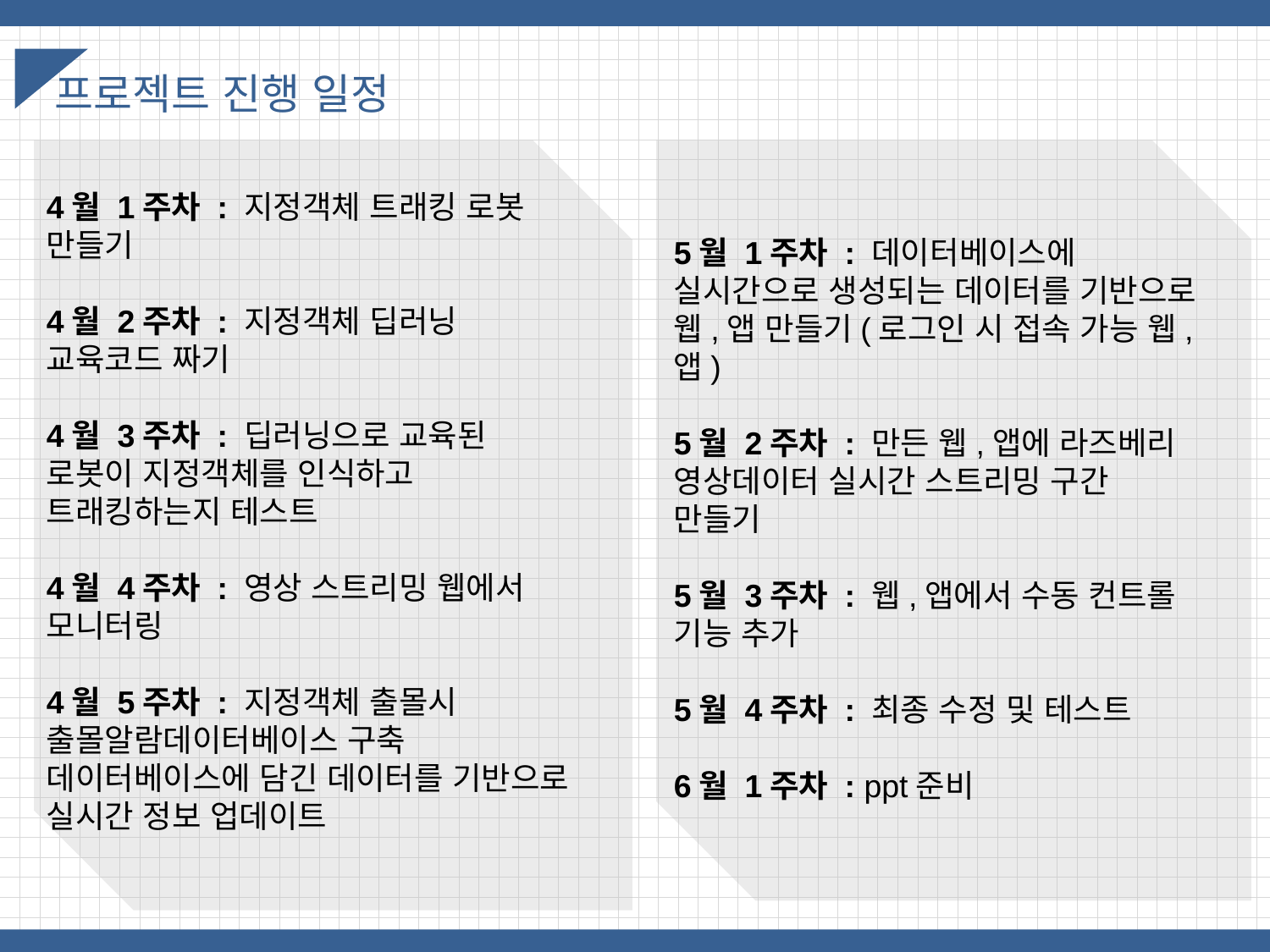

프로젝트 진행 일정

4월 1주차 : 지정객체 트래킹 로봇 만들기

4월 2주차 : 지정객체 딥러닝 교육코드 짜기

4월 3주차 : 딥러닝으로 교육된 로봇이 지정객체를 인식하고 트래킹하는지 테스트

4월 4주차 : 영상 스트리밍 웹에서 모니터링

4월 5주차 : 지정객체 출몰시 출몰알람데이터베이스 구축 데이터베이스에 담긴 데이터를 기반으로 실시간 정보 업데이트
5월 1주차 : 데이터베이스에 실시간으로 생성되는 데이터를 기반으로 웹,앱 만들기(로그인 시 접속 가능 웹,앱)

5월 2주차 : 만든 웹,앱에 라즈베리 영상데이터 실시간 스트리밍 구간 만들기

5월 3주차 : 웹,앱에서 수동 컨트롤 기능 추가

5월 4주차 : 최종 수정 및 테스트

6월 1주차 : ppt준비